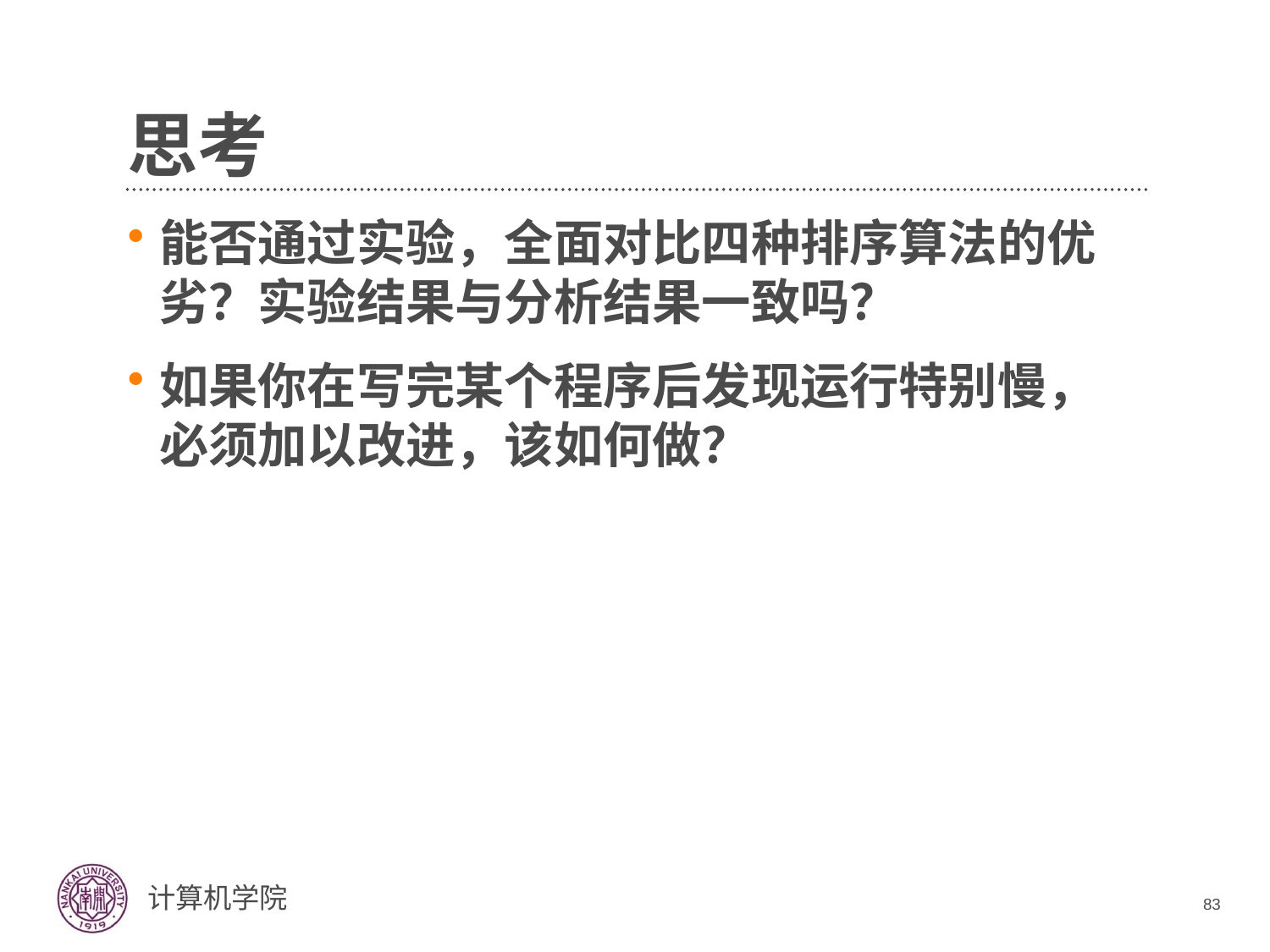

# 思考
能否通过实验，全面对比四种排序算法的优劣？实验结果与分析结果一致吗？
如果你在写完某个程序后发现运行特别慢，必须加以改进，该如何做？
83